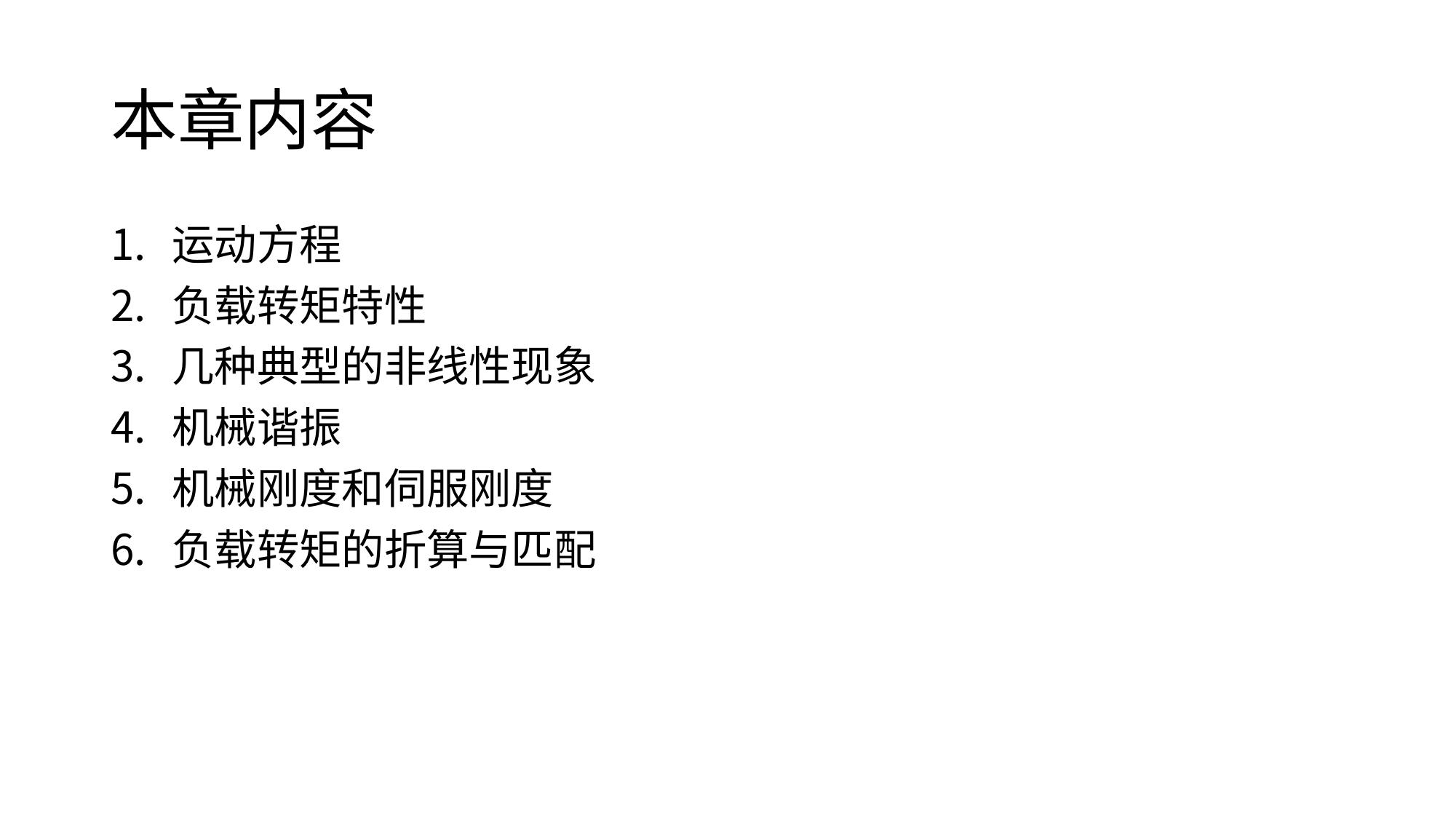

# 本章内容
运动方程
负载转矩特性
几种典型的非线性现象
机械谐振
机械刚度和伺服刚度
负载转矩的折算与匹配